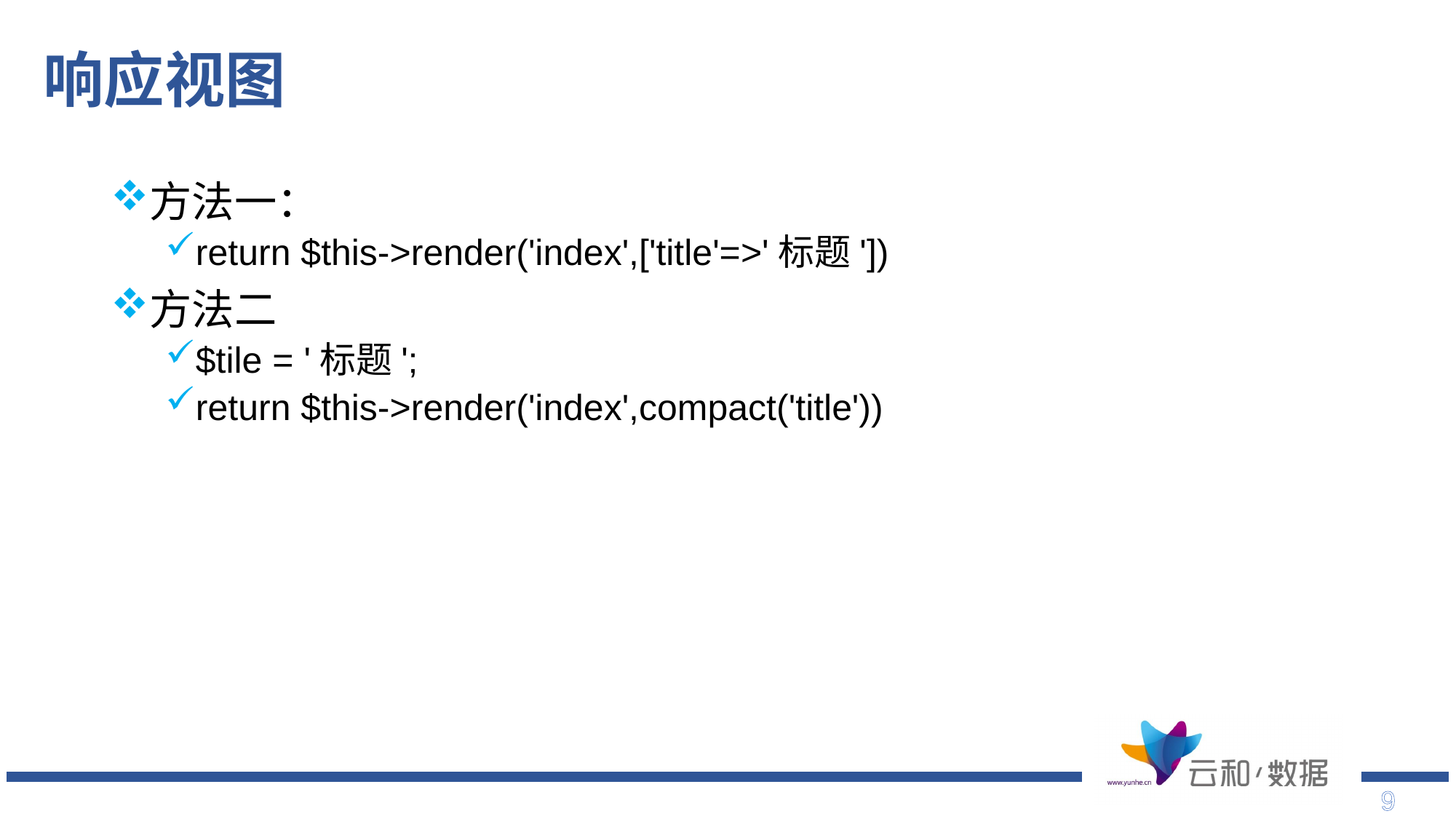

# 响应视图
方法一：
return $this->render('index',['title'=>'标题'])
方法二
$tile = '标题';
return $this->render('index',compact('title'))